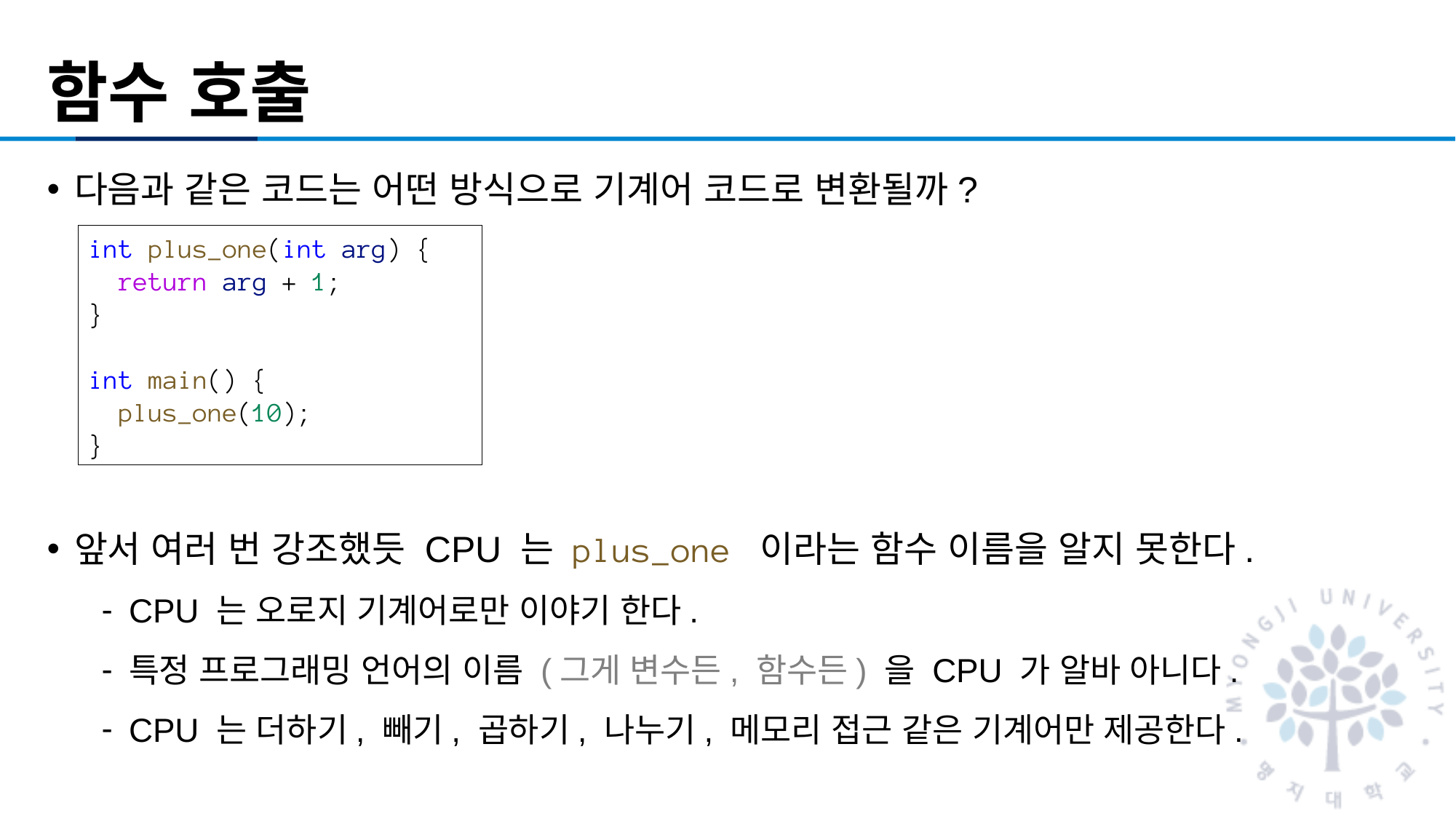

# 함수 호출
다음과 같은 코드는 어떤 방식으로 기계어 코드로 변환될까?

앞서 여러 번 강조했듯 CPU 는 plus_one 이라는 함수 이름을 알지 못한다.
CPU 는 오로지 기계어로만 이야기 한다.
특정 프로그래밍 언어의 이름 (그게 변수든, 함수든) 을 CPU 가 알바 아니다.
CPU 는 더하기, 빼기, 곱하기, 나누기, 메모리 접근 같은 기계어만 제공한다.
int plus_one(int arg) {
  return arg + 1;
}
int main() {
  plus_one(10);
}